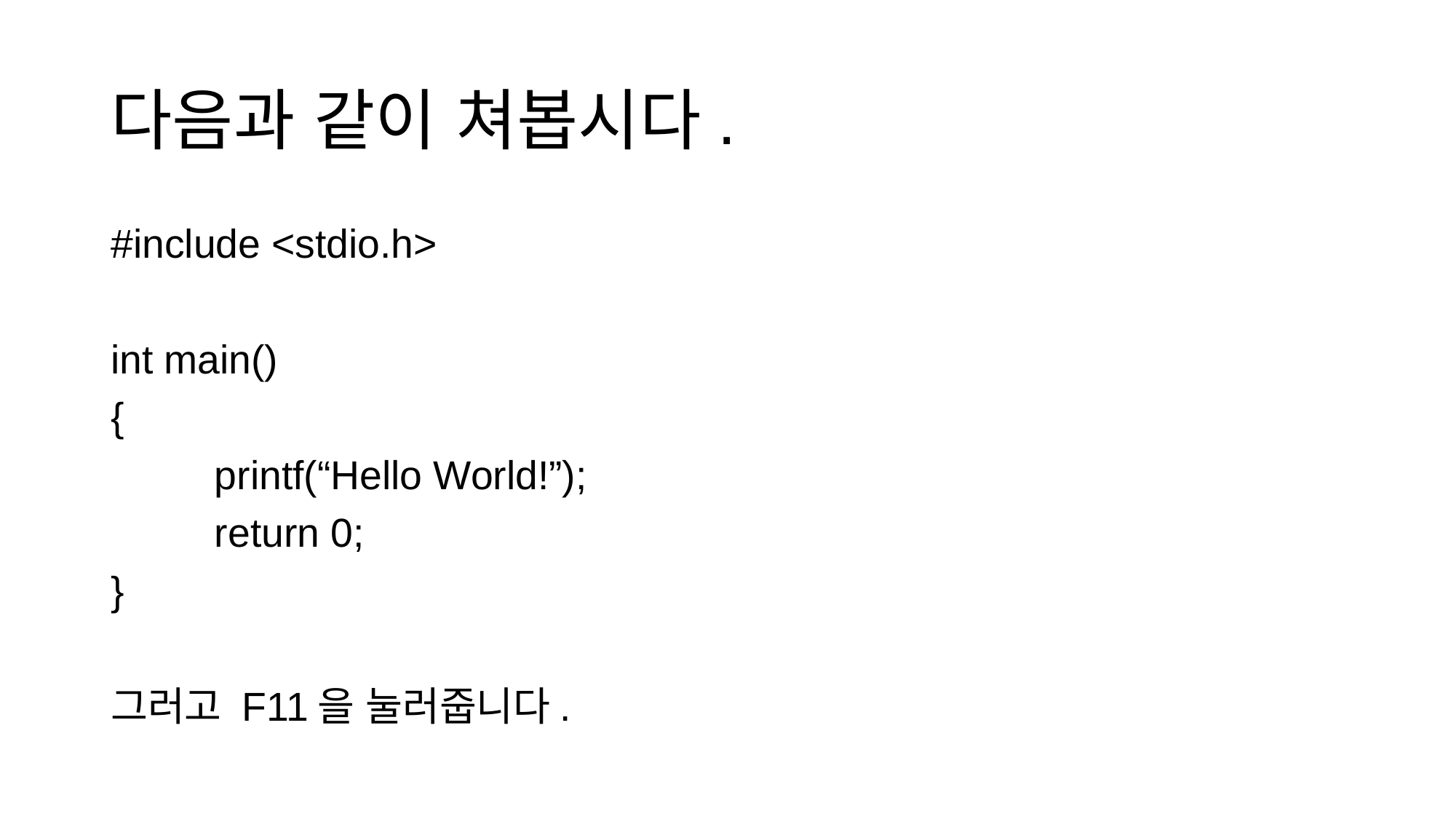

# 다음과 같이 쳐봅시다.
#include <stdio.h>

int main()
{
	printf(“Hello World!”);
	return 0;
}

그러고 F11을 눌러줍니다.